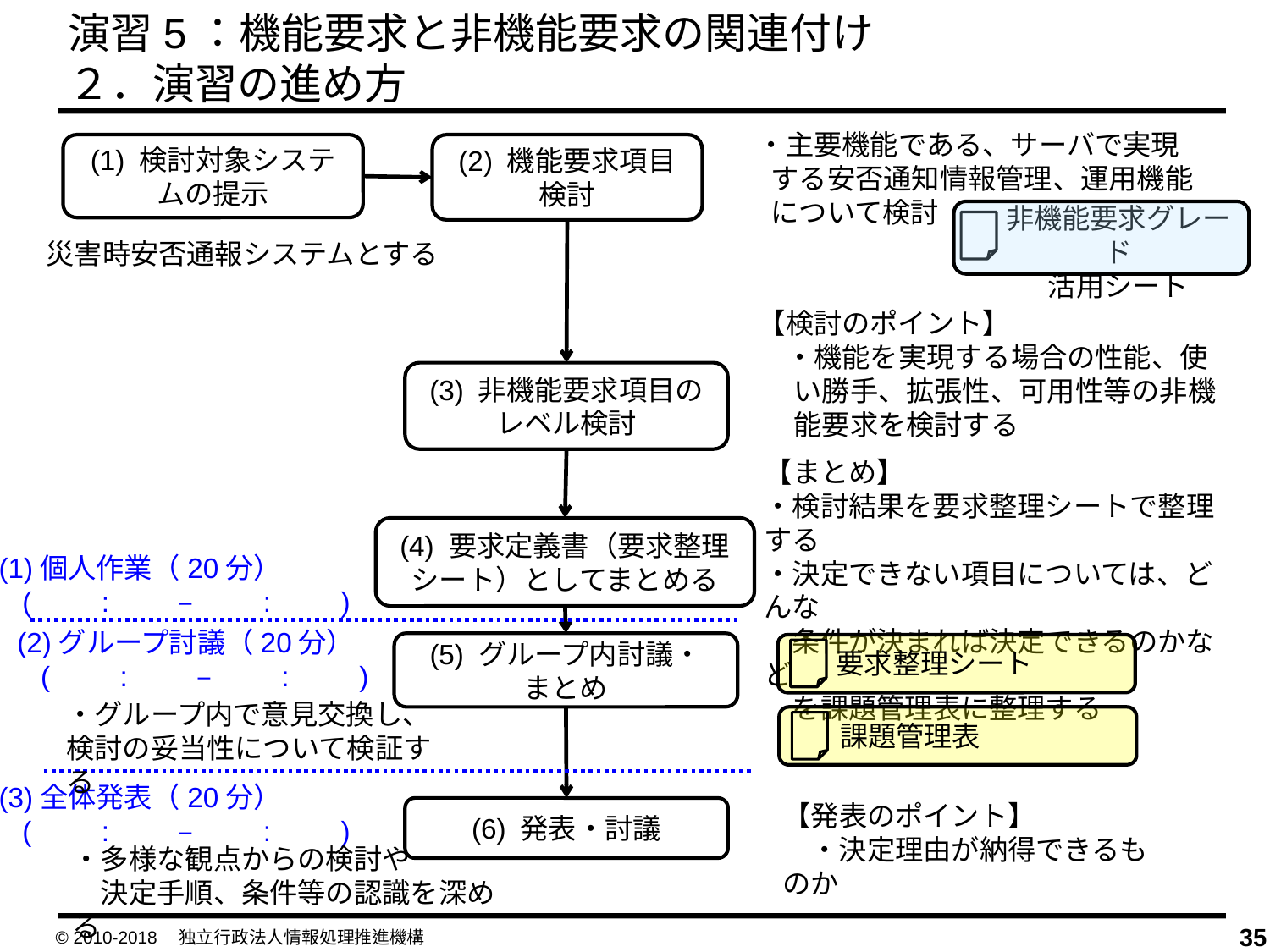

演習5：機能要求と非機能要求の関連付け
２．演習の進め方
・主要機能である、サーバで実現する安否通知情報管理、運用機能について検討
(1) 検討対象システムの提示
(2) 機能要求項目検討
非機能要求グレード
活用シート

災害時安否通報システムとする
【検討のポイント】
　・機能を実現する場合の性能、使い勝手、拡張性、可用性等の非機能要求を検討する
(3) 非機能要求項目の
レベル検討
【まとめ】
・検討結果を要求整理シートで整理する
・決定できない項目については、どんな
　条件が決まれば決定できるのかなど
　を課題管理表に整理する
(4) 要求定義書（要求整理シート）としてまとめる
(1)個人作業（20分）
   (　　:　　 – 　　:　　)
(2)グループ討議（20分）
   (　　:　　 – 　　:　　)
(5) グループ内討議・
まとめ

要求整理シート

・グループ内で意見交換し、
検討の妥当性について検証する

課題管理表

(3)全体発表（20分）
   (　　:　　 – 　　:　　)
【発表のポイント】
　・決定理由が納得できるものか
(6) 発表・討議
・多様な観点からの検討や
　決定手順、条件等の認識を深める